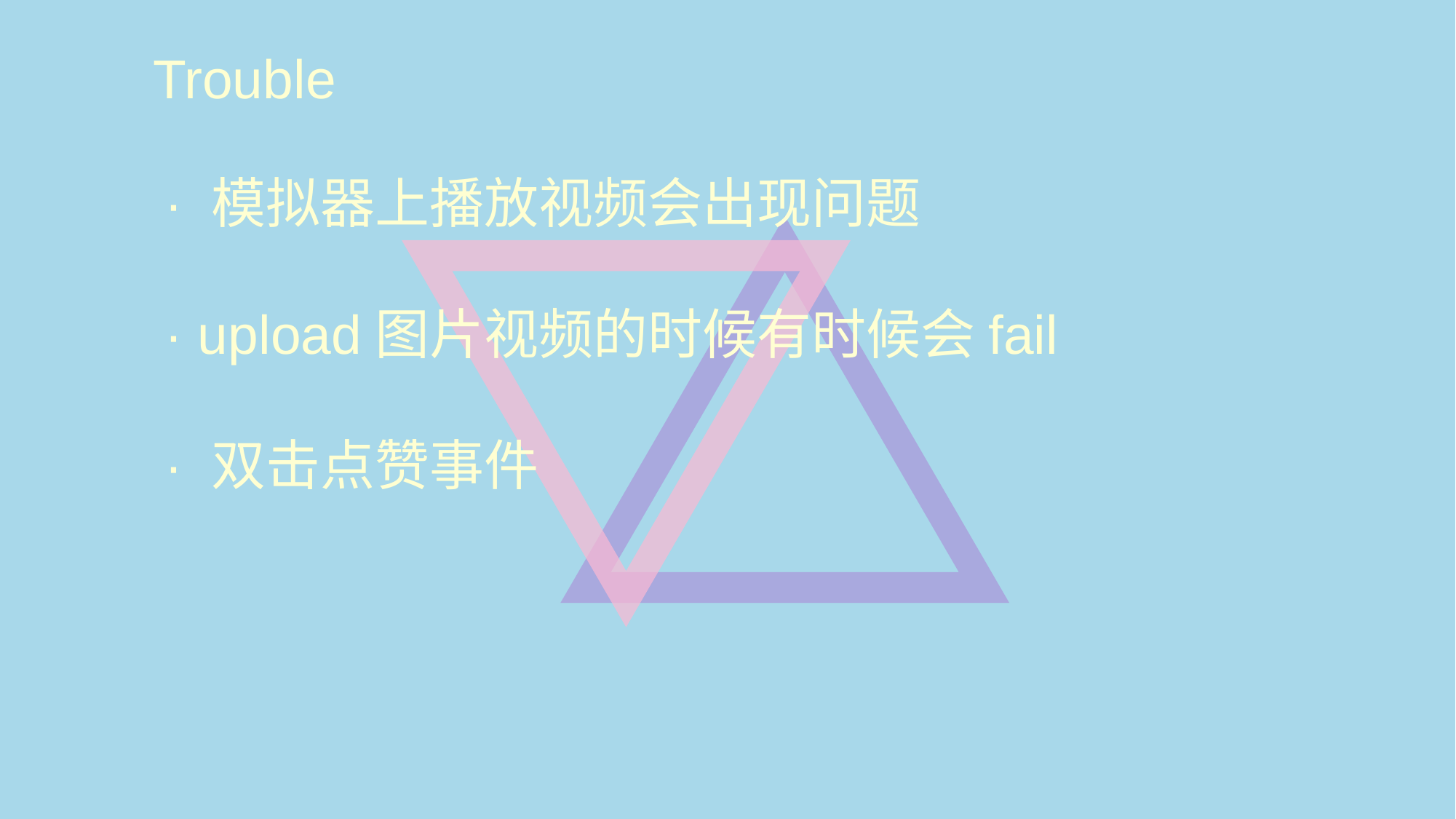

Trouble

· 模拟器上播放视频会出现问题

· upload图片视频的时候有时候会fail

· 双击点赞事件